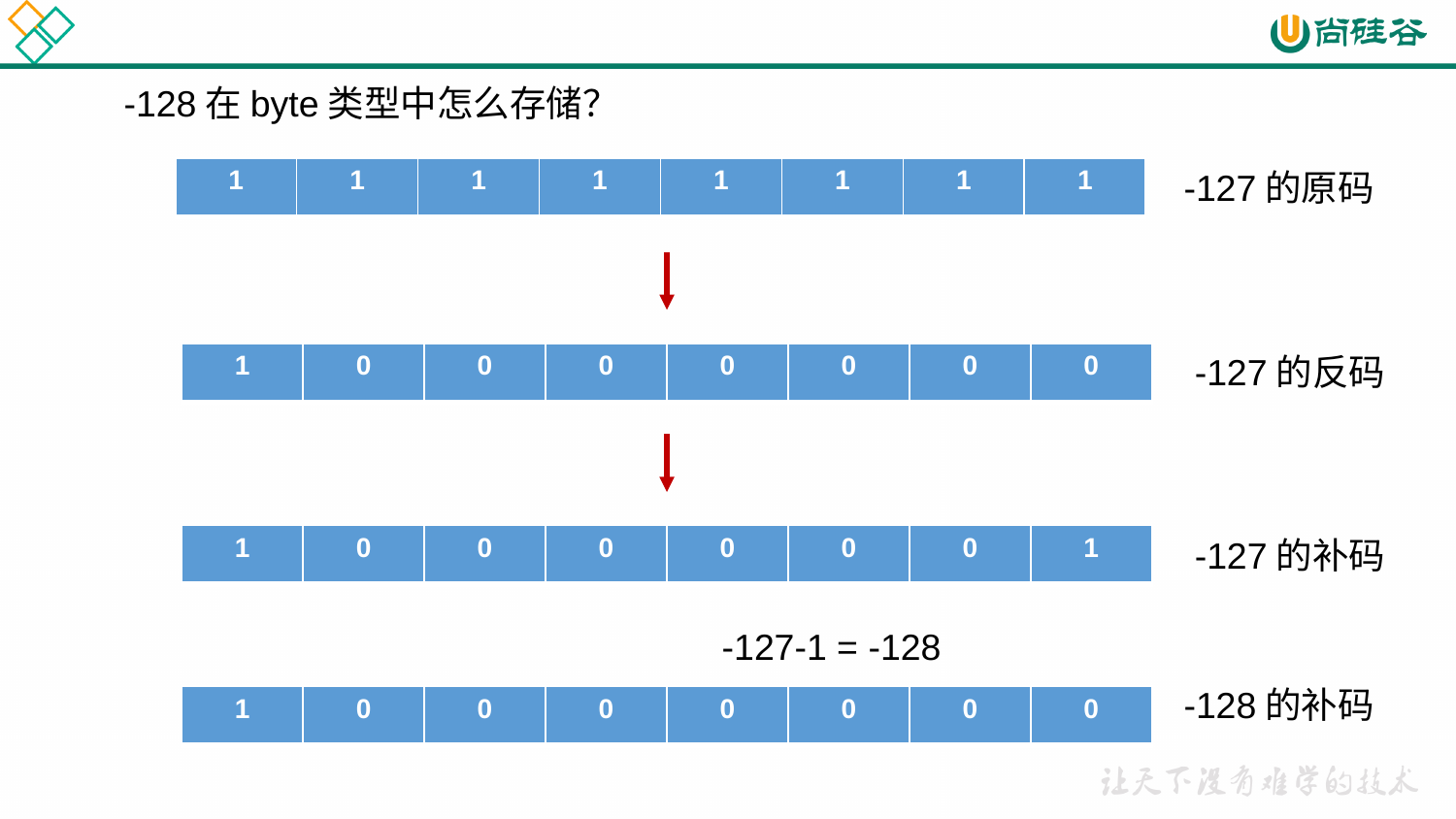

-128在byte类型中怎么存储？
| 1 | 1 | 1 | 1 | 1 | 1 | 1 | 1 |
| --- | --- | --- | --- | --- | --- | --- | --- |
-127的原码
-127的反码
| 1 | 0 | 0 | 0 | 0 | 0 | 0 | 0 |
| --- | --- | --- | --- | --- | --- | --- | --- |
| 1 | 0 | 0 | 0 | 0 | 0 | 0 | 1 |
| --- | --- | --- | --- | --- | --- | --- | --- |
-127的补码
-127-1 = -128
-128的补码
| 1 | 0 | 0 | 0 | 0 | 0 | 0 | 0 |
| --- | --- | --- | --- | --- | --- | --- | --- |